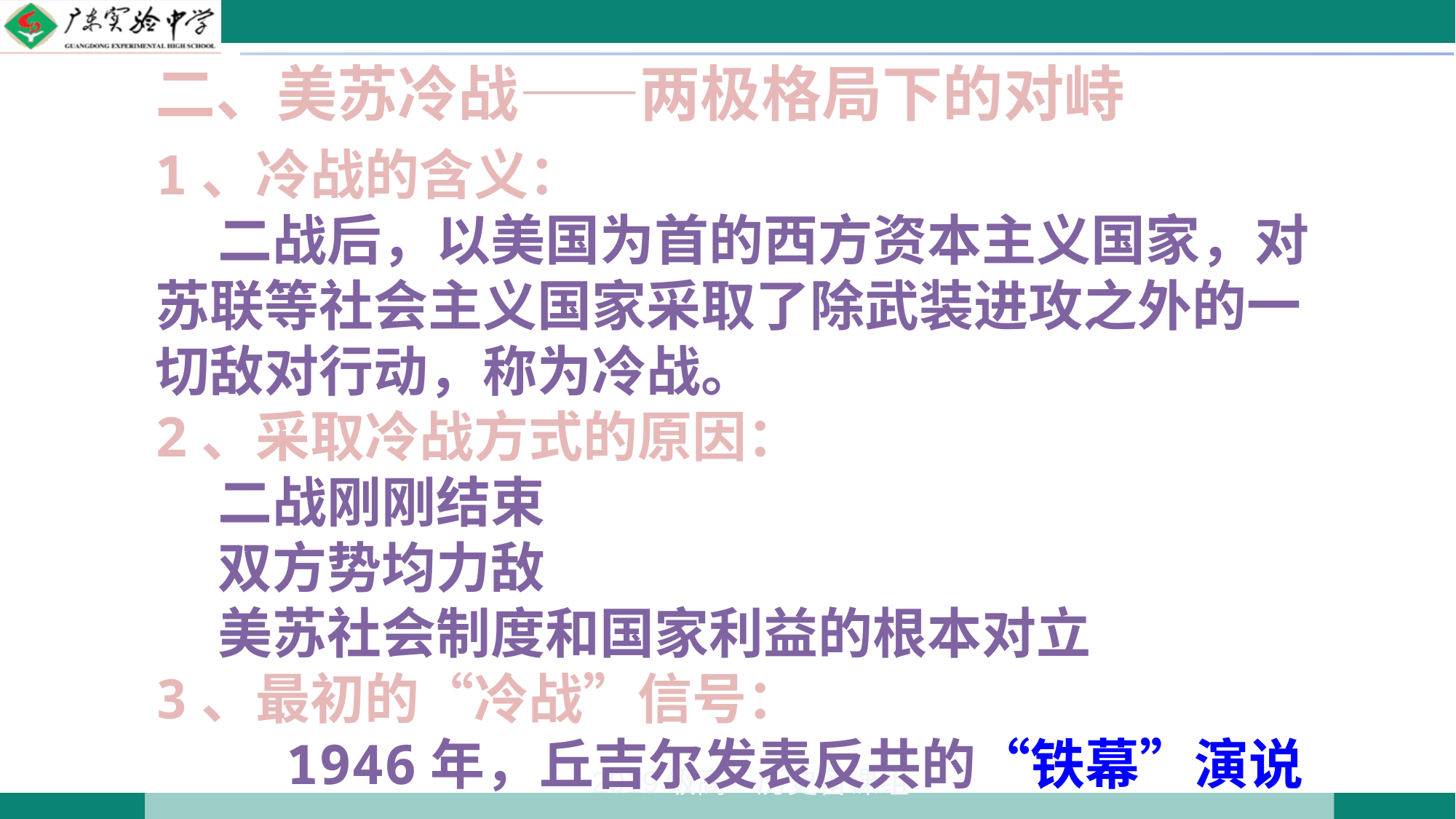

二、美苏冷战——两极格局下的对峙
1、冷战的含义：
    二战后，以美国为首的西方资本主义国家，对苏联等社会主义国家采取了除武装进攻之外的一切敌对行动，称为冷战。
2、采取冷战方式的原因：
    二战刚刚结束
    双方势均力敌
    美苏社会制度和国家利益的根本对立
3、最初的“冷战”信号：
    1946年，丘吉尔发表反共的“铁幕”演说